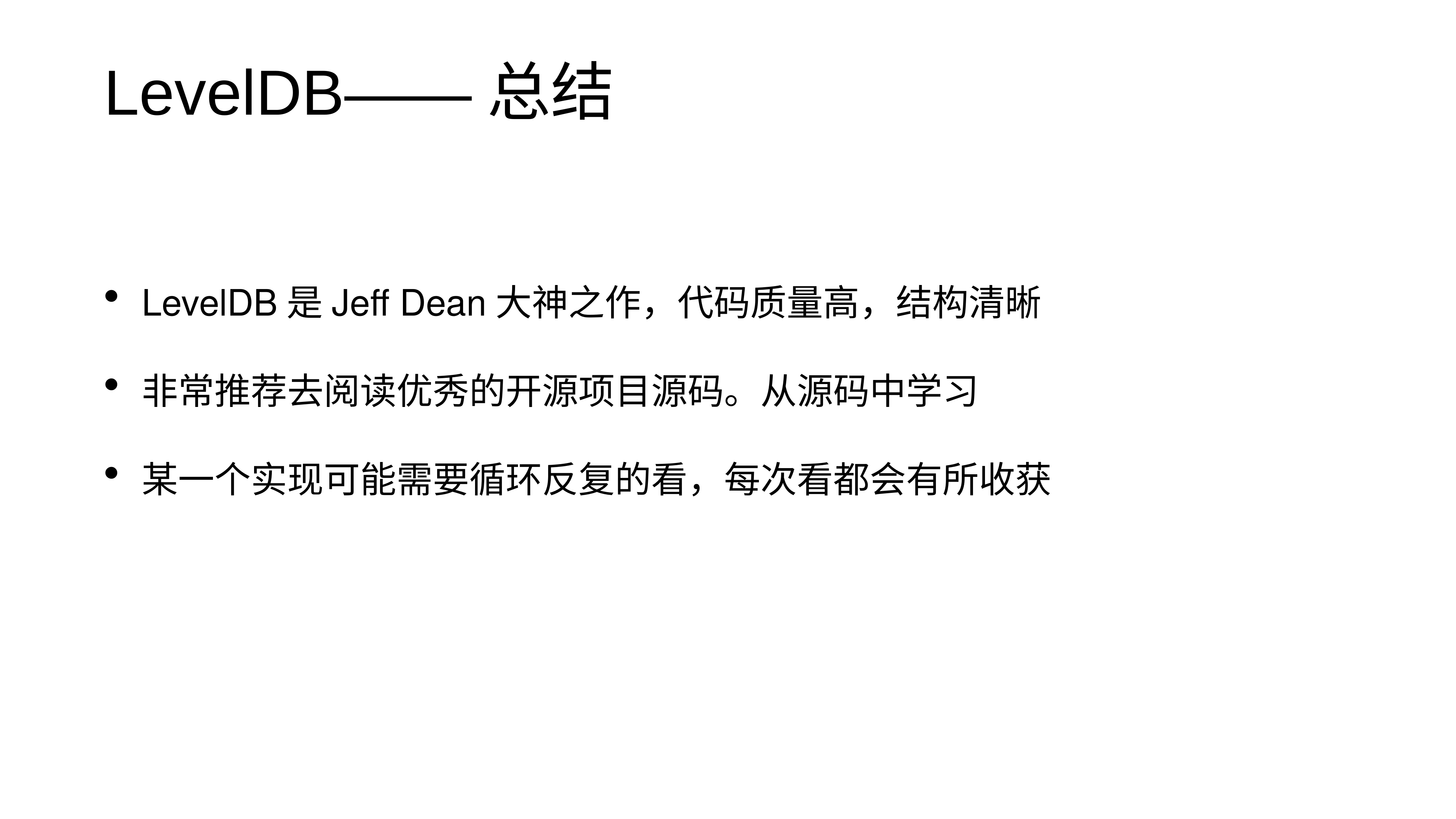

# LevelDB——总结

LevelDB是Jeff Dean大神之作，代码质量高，结构清晰
非常推荐去阅读优秀的开源项目源码。从源码中学习
某一个实现可能需要循环反复的看，每次看都会有所收获